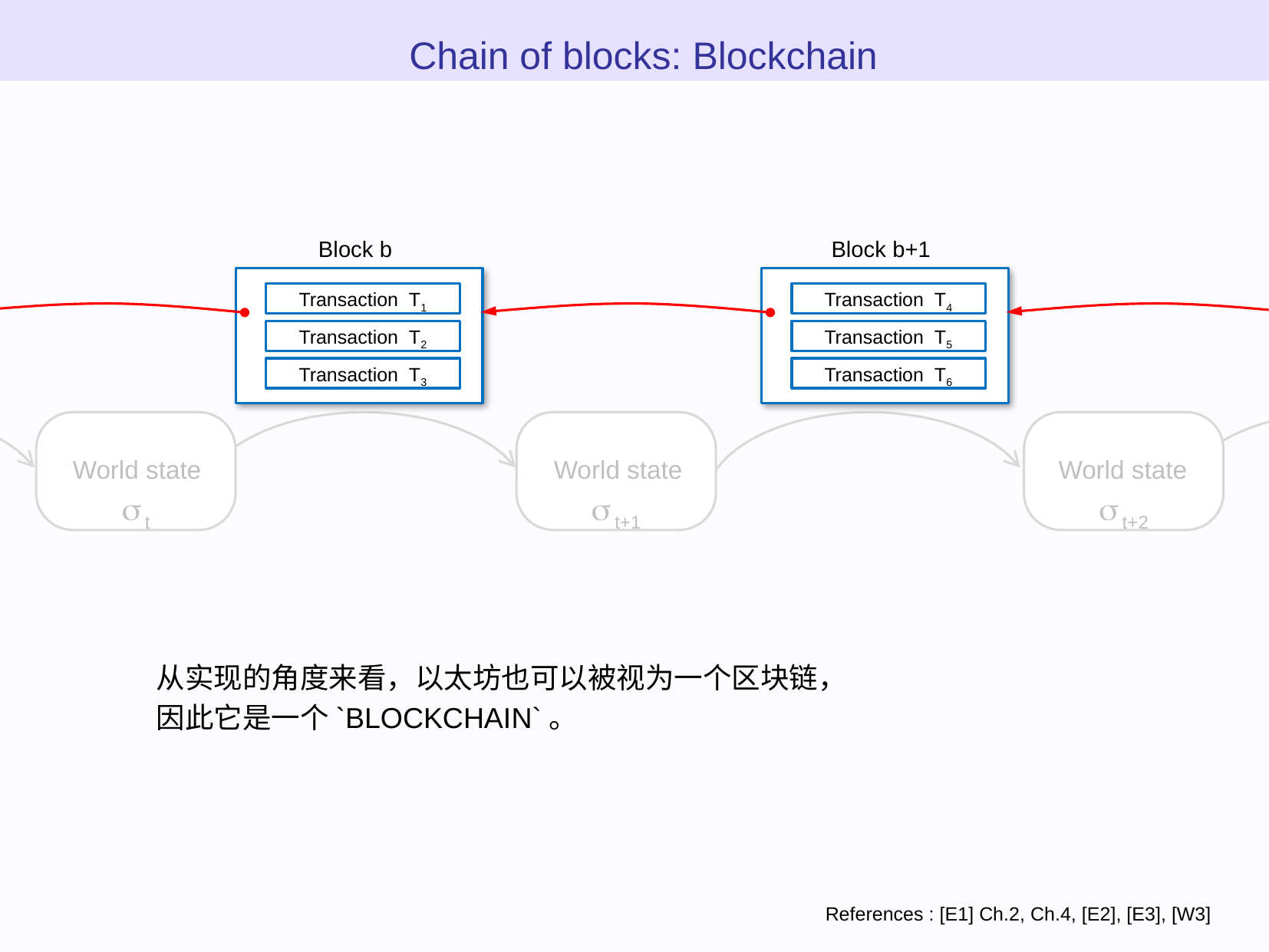

Chain of blocks: Blockchain

Block b
Block b+1

Transaction  T1
Transaction  T4

Transaction  T2
Transaction  T5

Transaction  T3
Transaction  T6

World state
World state
World state
σ t
σ t+1
σ t+2
从实现的角度来看，以太坊也可以被视为一个区块链，
因此它是一个`BLOCKCHAIN`。
References : [E1] Ch.2, Ch.4, [E2], [E3], [W3]